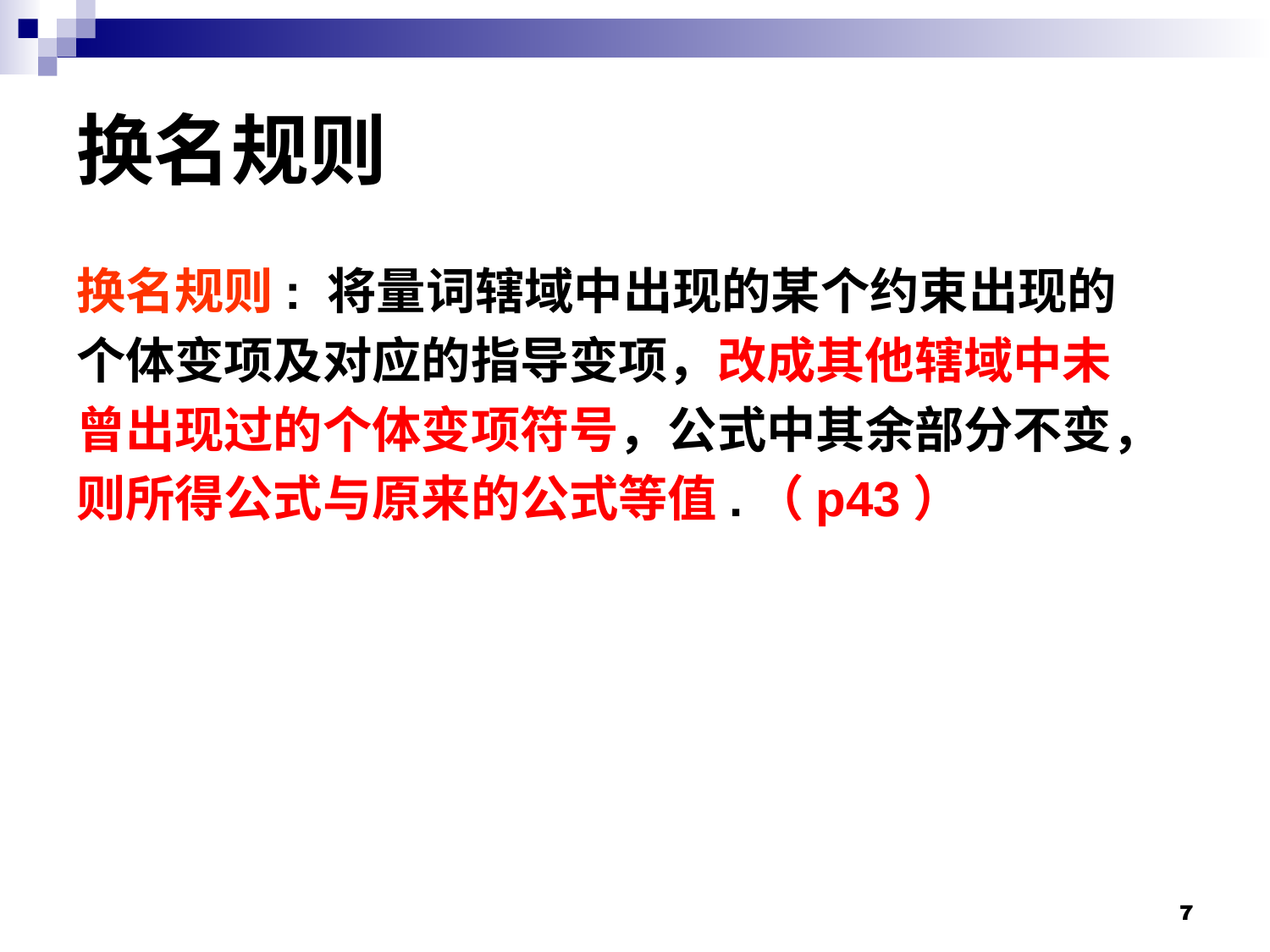

# 换名规则
换名规则: 将量词辖域中出现的某个约束出现的
个体变项及对应的指导变项，改成其他辖域中未
曾出现过的个体变项符号，公式中其余部分不变，
则所得公式与原来的公式等值.（p43）

7